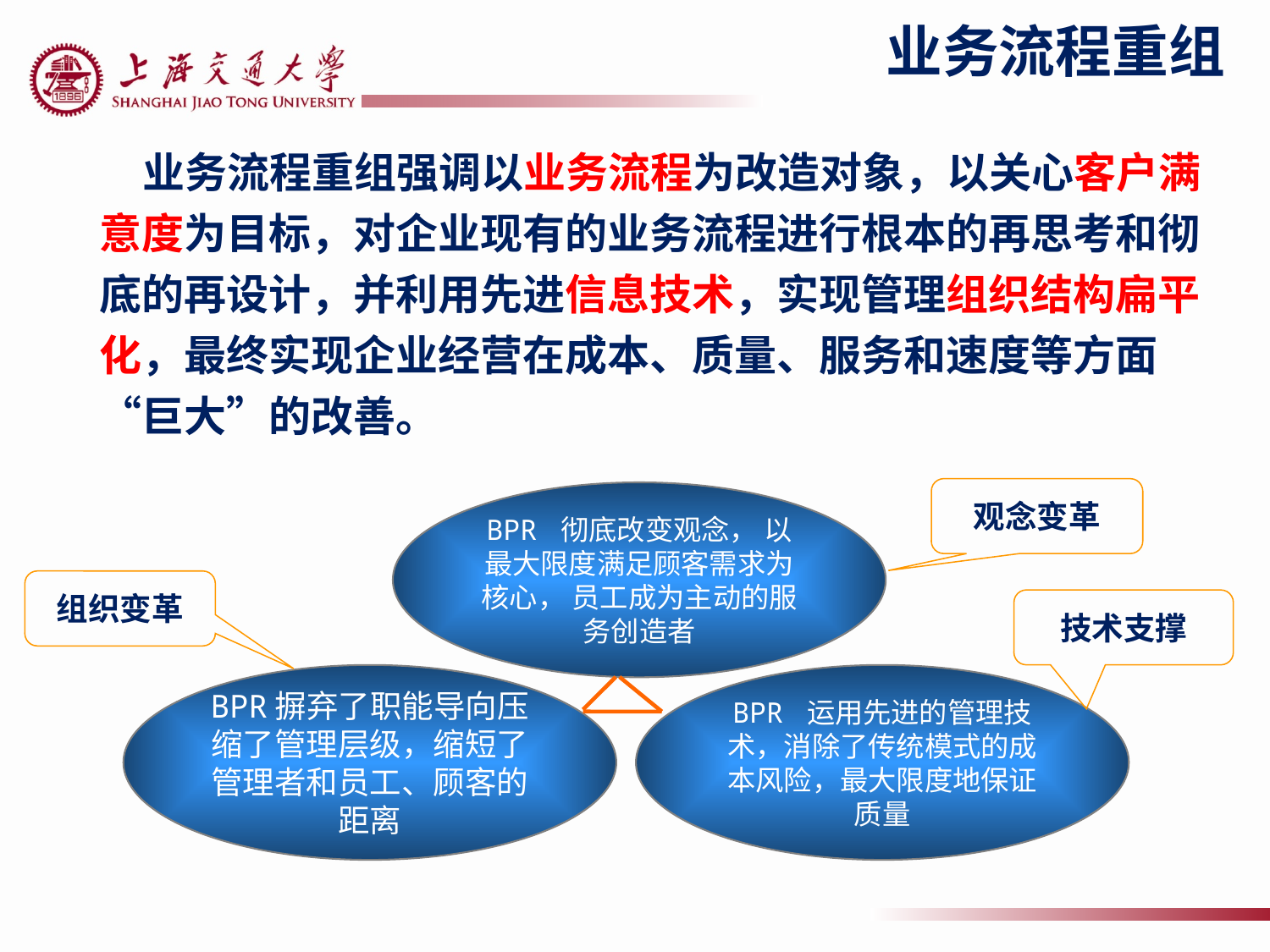

# 业务流程重组
          业务流程重组强调以业务流程为改造对象，以关心客户满意度为目标，对企业现有的业务流程进行根本的再思考和彻底的再设计，并利用先进信息技术，实现管理组织结构扁平化，最终实现企业经营在成本、质量、服务和速度等方面“巨大”的改善。
观念变革
BPR 彻底改变观念， 以最大限度满足顾客需求为核心， 员工成为主动的服务创造者
BPR摒弃了职能导向压缩了管理层级，缩短了管理者和员工、顾客的距离
BPR 运用先进的管理技术，消除了传统模式的成本风险，最大限度地保证质量
组织变革
技术支撑

110